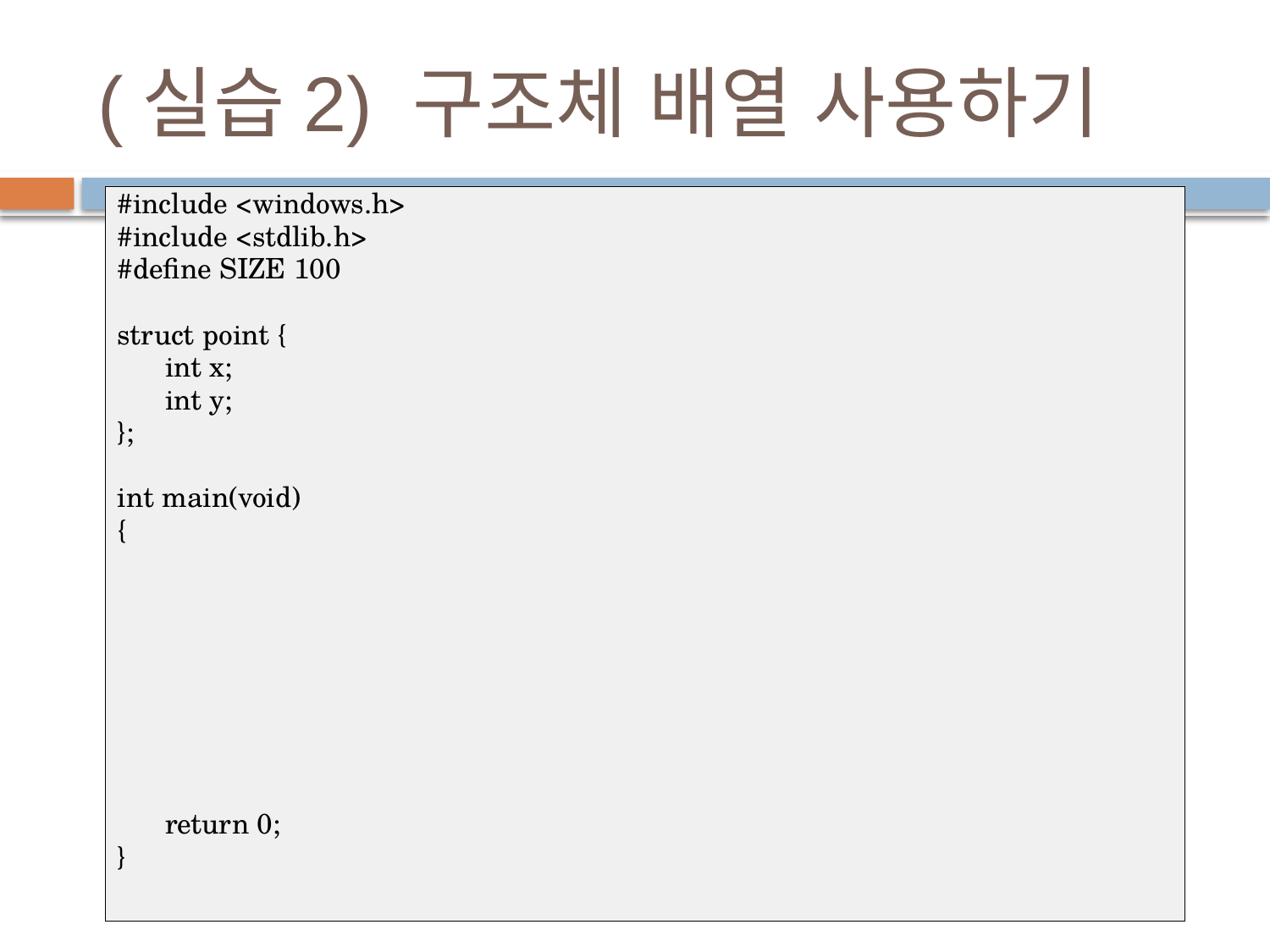

# (실습2) 구조체 배열 사용하기
#include <windows.h>
#include <stdlib.h>
#define SIZE 100

struct point {
	int x;
	int y;
};

int main(void)
{

	return 0;
}